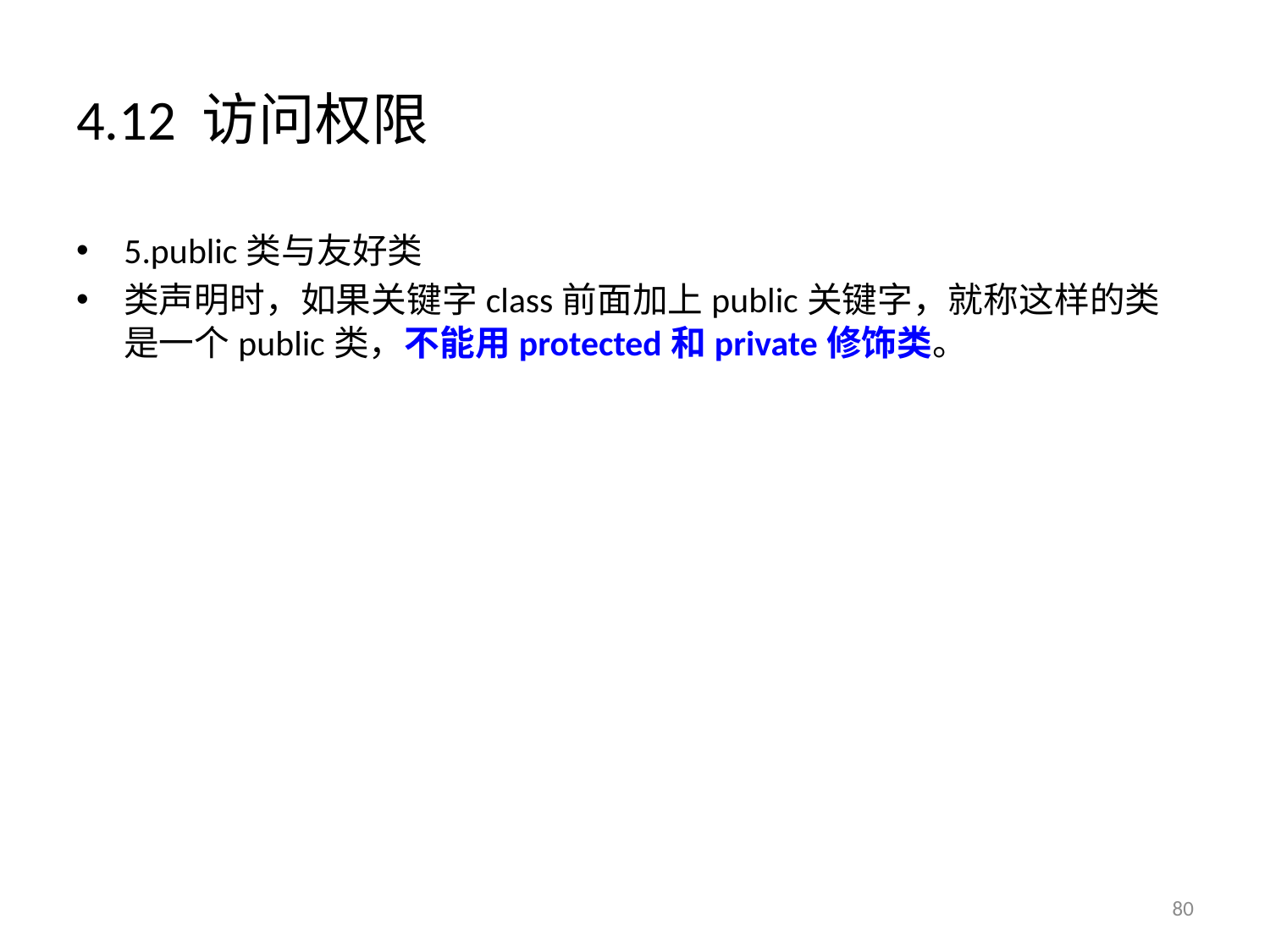

# 4.12 访问权限
5.public类与友好类
类声明时，如果关键字class前面加上public关键字，就称这样的类是一个public类，不能用protected和private修饰类。
80